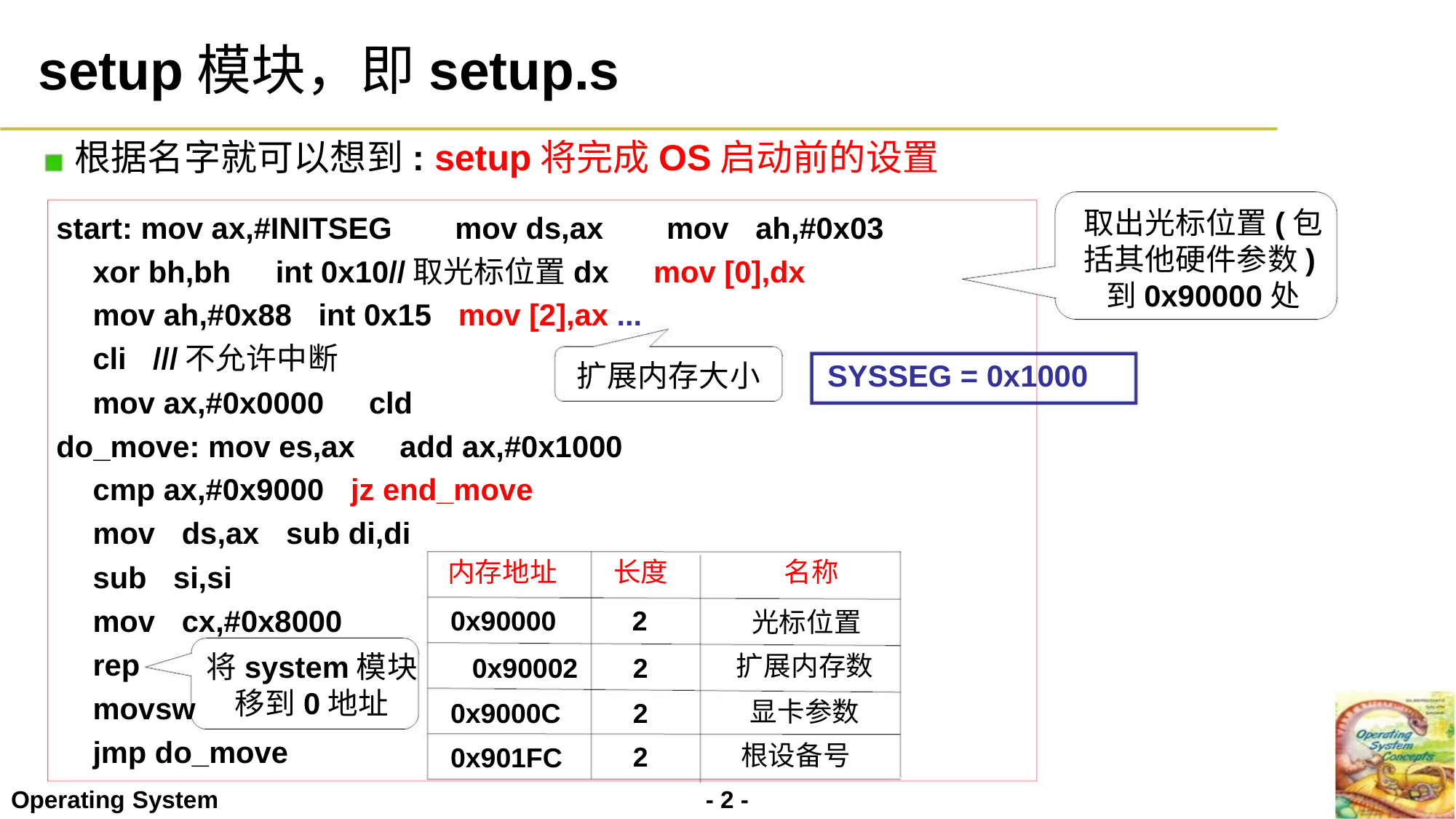

setup模块，即setup.s

根据名字就可以想到: setup将完成OS启动前的设置

取出光标位置(包
括其他硬件参数)
到0x90000处
start: mov ax,#INITSEG mov ds,ax mov ah,#0x03
xor bh,bh int 0x10//取光标位置dx mov [0],dx
mov ah,#0x88 int 0x15 mov [2],ax ...
cli ///不允许中断
扩展内存大小 SYSSEG = 0x1000
mov ax,#0x0000 cld
do_move: mov es,ax add ax,#0x1000
cmp ax,#0x9000 jz end_move
mov ds,ax sub di,di
sub si,si
内存地址
长度
名称
mov cx,#0x8000
2
2
2
2
0x90000
光标位置
扩展内存数
显卡参数
根设备号
rep
将system模块 0x90002
移到0地址
movsw

0x9000C
jmp do_move
0x901FC
- 2 -
Operating System